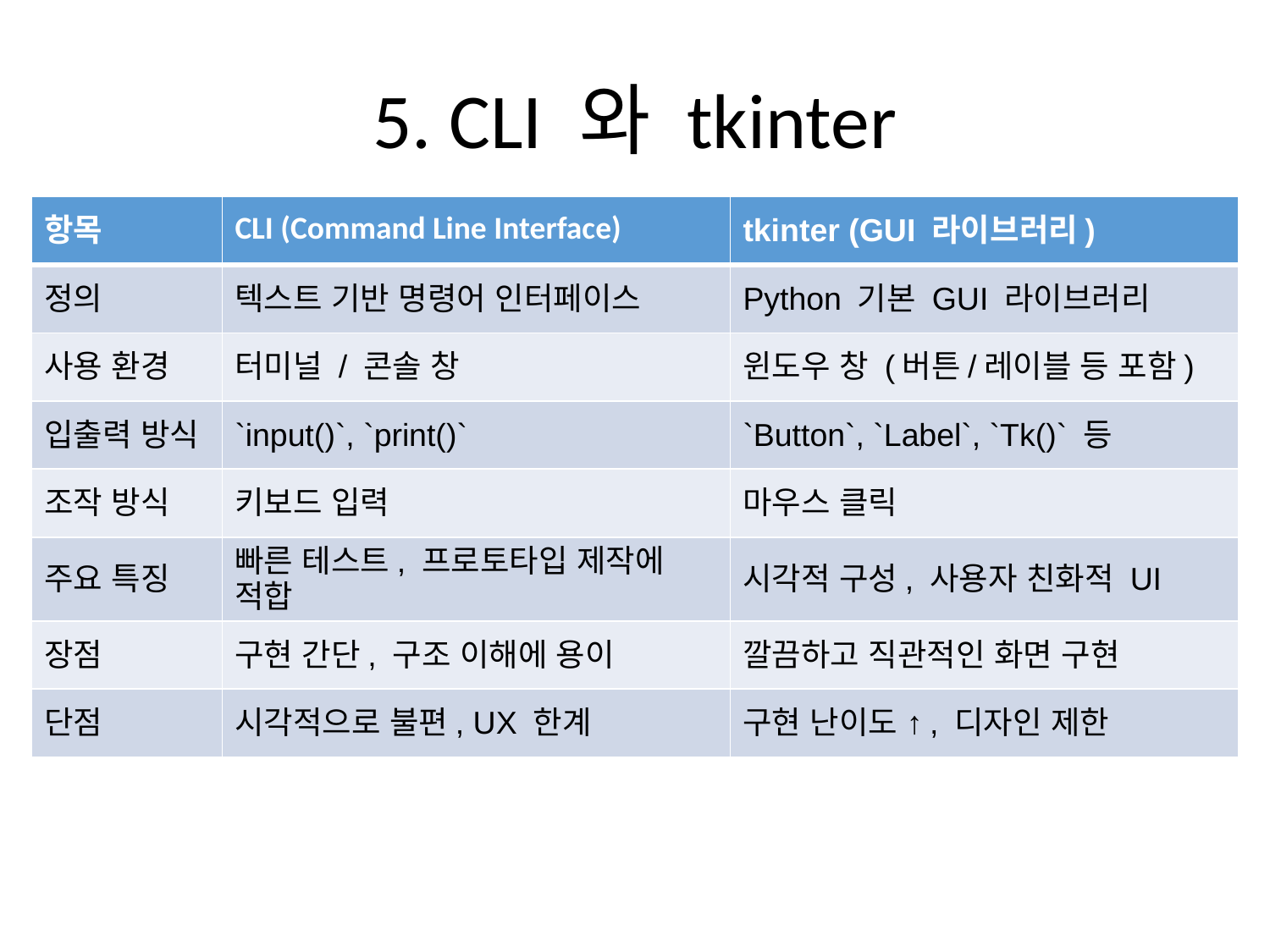

# 5. CLI 와 tkinter
| 항목 | CLI (Command Line Interface) | tkinter (GUI 라이브러리) |
| --- | --- | --- |
| 정의 | 텍스트 기반 명령어 인터페이스 | Python 기본 GUI 라이브러리 |
| 사용 환경 | 터미널 / 콘솔 창 | 윈도우 창 (버튼/레이블 등 포함) |
| 입출력 방식 | `input()`, `print()` | `Button`, `Label`, `Tk()` 등 |
| 조작 방식 | 키보드 입력 | 마우스 클릭 |
| 주요 특징 | 빠른 테스트, 프로토타입 제작에 적합 | 시각적 구성, 사용자 친화적 UI |
| 장점 | 구현 간단, 구조 이해에 용이 | 깔끔하고 직관적인 화면 구현 |
| 단점 | 시각적으로 불편, UX 한계 | 구현 난이도 ↑, 디자인 제한 |